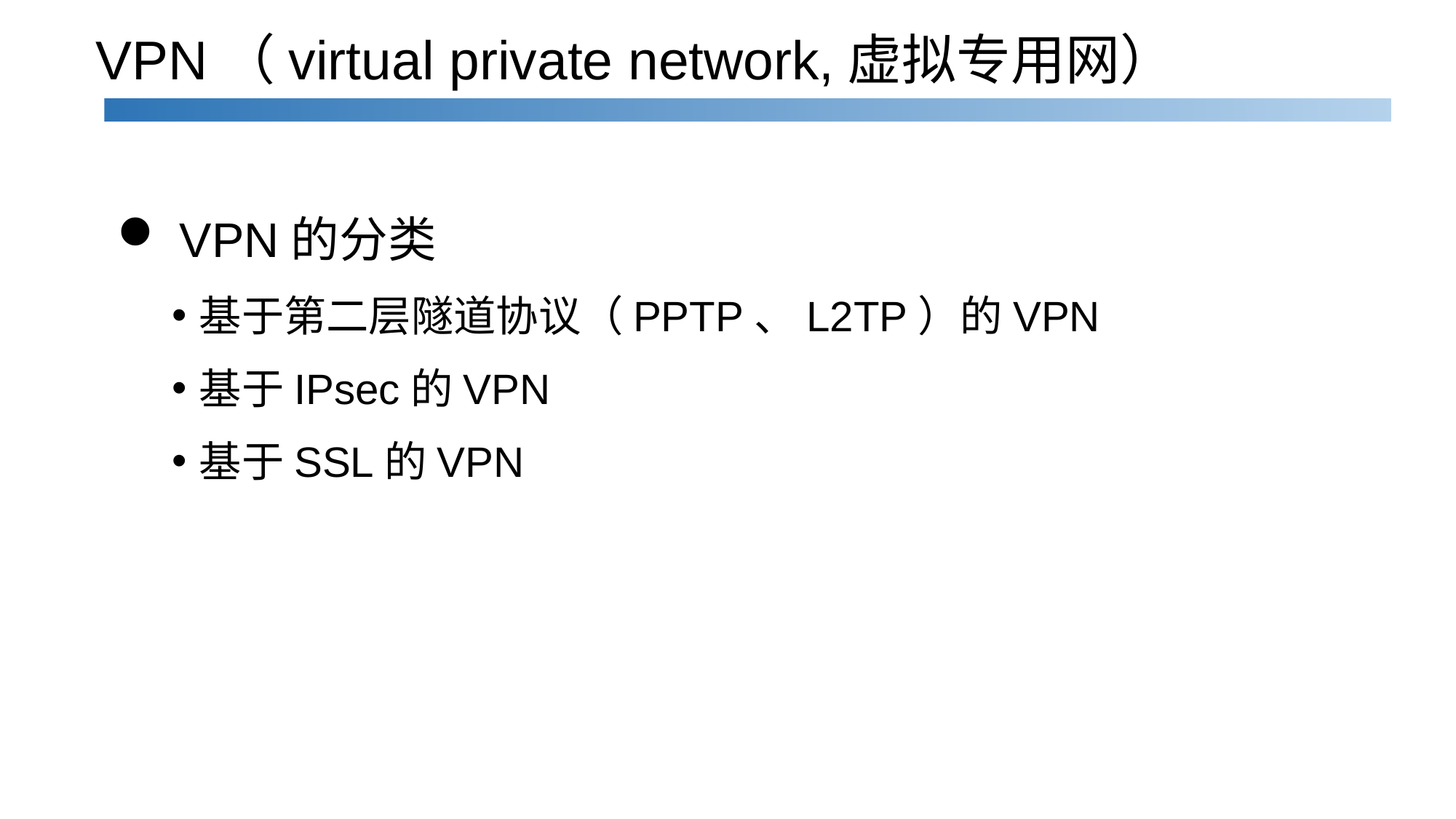

# VPN（virtual private network,虚拟专用网）

 VPN的分类
基于第二层隧道协议（PPTP、L2TP）的VPN
基于IPsec的VPN
基于SSL的VPN